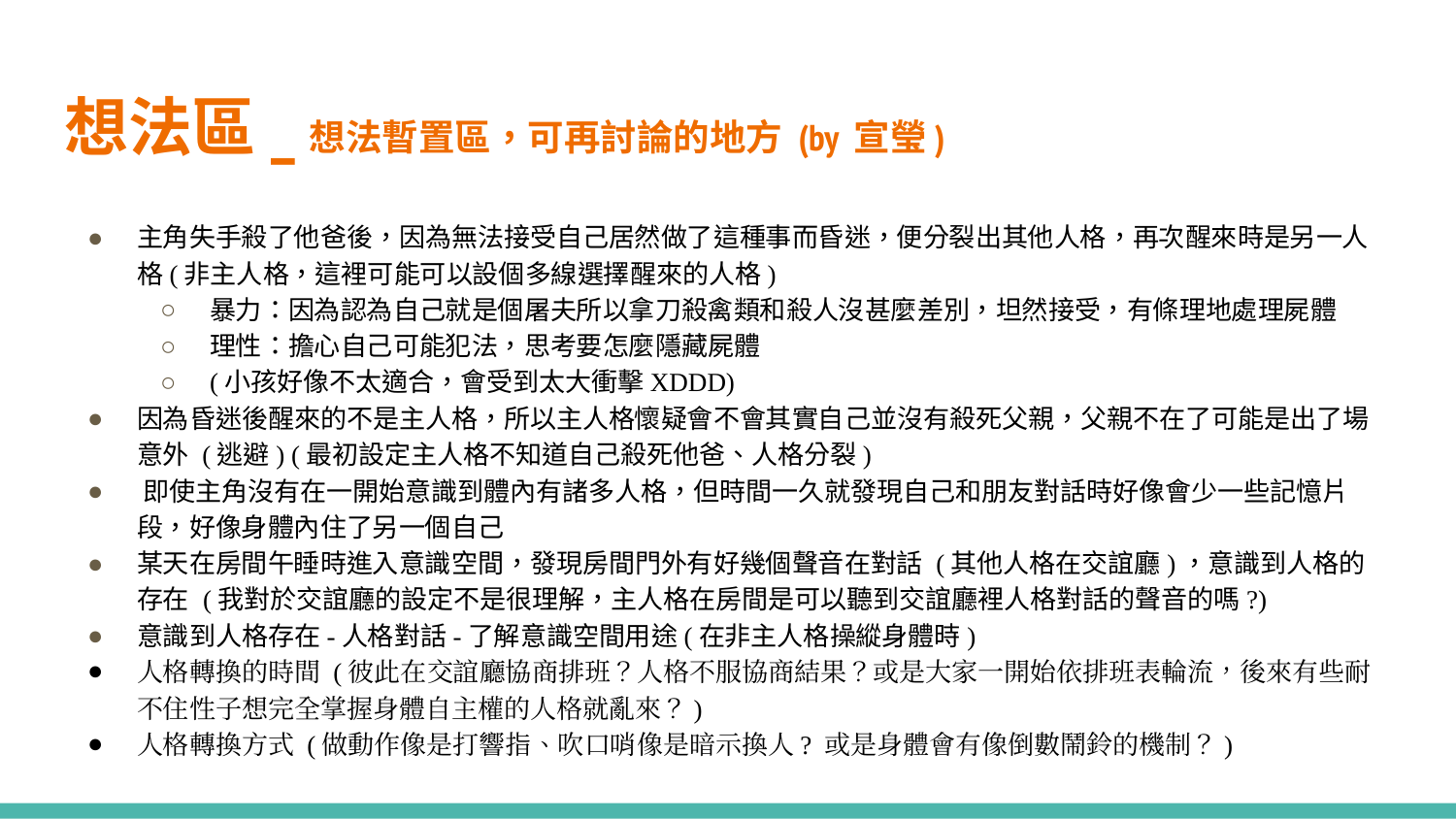

# 想法區_想法暫置區，可再討論的地方 (by 宣瑩)
主角失手殺了他爸後，因為無法接受自己居然做了這種事而昏迷，便分裂出其他人格，再次醒來時是另一人格(非主人格，這裡可能可以設個多線選擇醒來的人格)
暴力：因為認為自己就是個屠夫所以拿刀殺禽類和殺人沒甚麼差別，坦然接受，有條理地處理屍體
理性：擔心自己可能犯法，思考要怎麼隱藏屍體
(小孩好像不太適合，會受到太大衝擊XDDD)
因為昏迷後醒來的不是主人格，所以主人格懷疑會不會其實自己並沒有殺死父親，父親不在了可能是出了場意外 (逃避) (最初設定主人格不知道自己殺死他爸、人格分裂)
即使主角沒有在一開始意識到體內有諸多人格，但時間一久就發現自己和朋友對話時好像會少一些記憶片段，好像身體內住了另一個自己
某天在房間午睡時進入意識空間，發現房間門外有好幾個聲音在對話 (其他人格在交誼廳)，意識到人格的存在 (我對於交誼廳的設定不是很理解，主人格在房間是可以聽到交誼廳裡人格對話的聲音的嗎?)
意識到人格存在-人格對話-了解意識空間用途(在非主人格操縱身體時)
人格轉換的時間 (彼此在交誼廳協商排班？人格不服協商結果？或是大家一開始依排班表輪流，後來有些耐不住性子想完全掌握身體自主權的人格就亂來？)
人格轉換方式 (做動作像是打響指、吹口哨像是暗示換人? 或是身體會有像倒數鬧鈴的機制？)